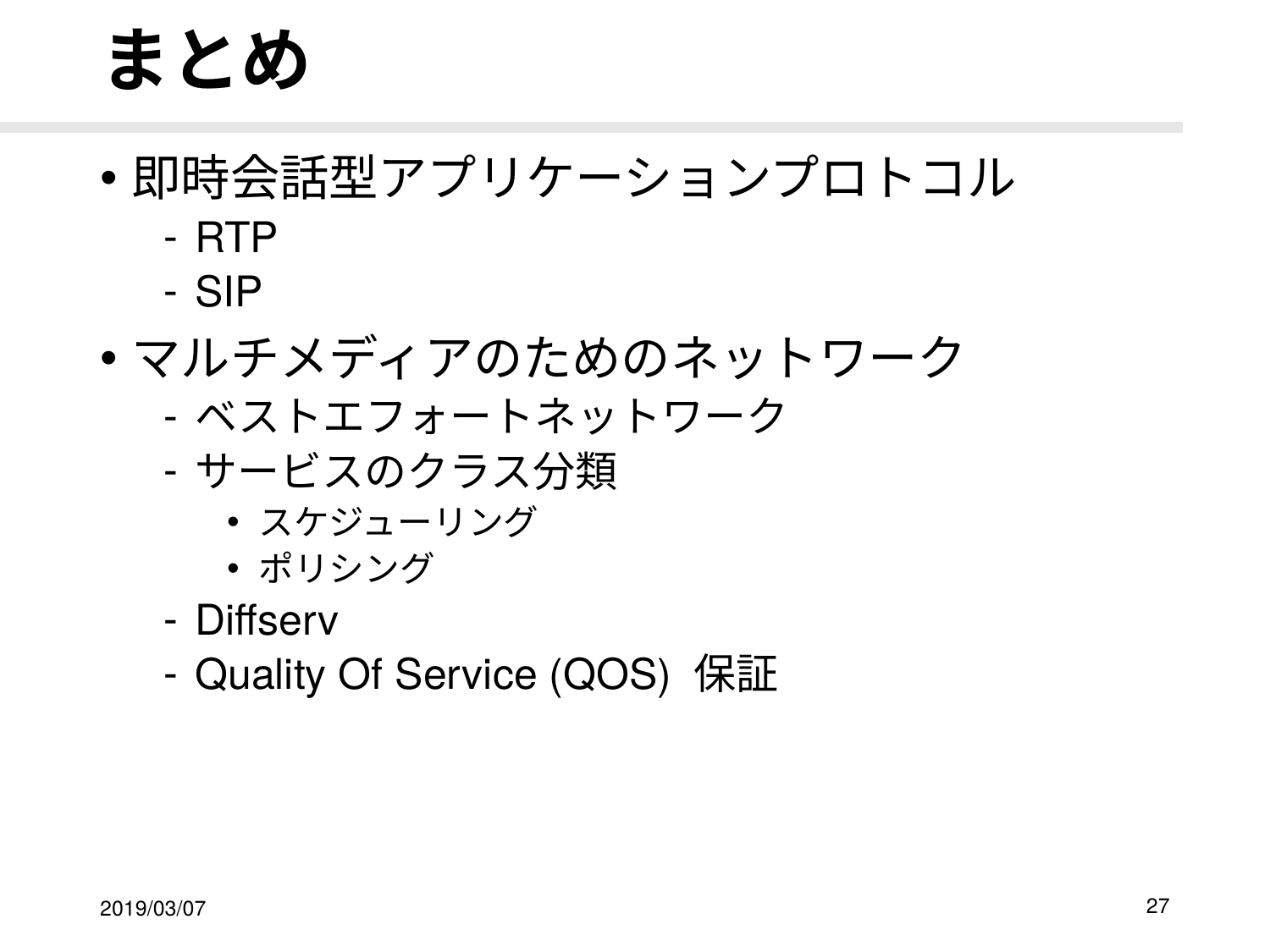

# まとめ
即時会話型アプリケーションプロトコル
RTP
SIP
マルチメディアのためのネットワーク
ベストエフォートネットワーク
サービスのクラス分類
スケジューリング
ポリシング
Diffserv
Quality Of Service (QOS) 保証
2019/03/07
27